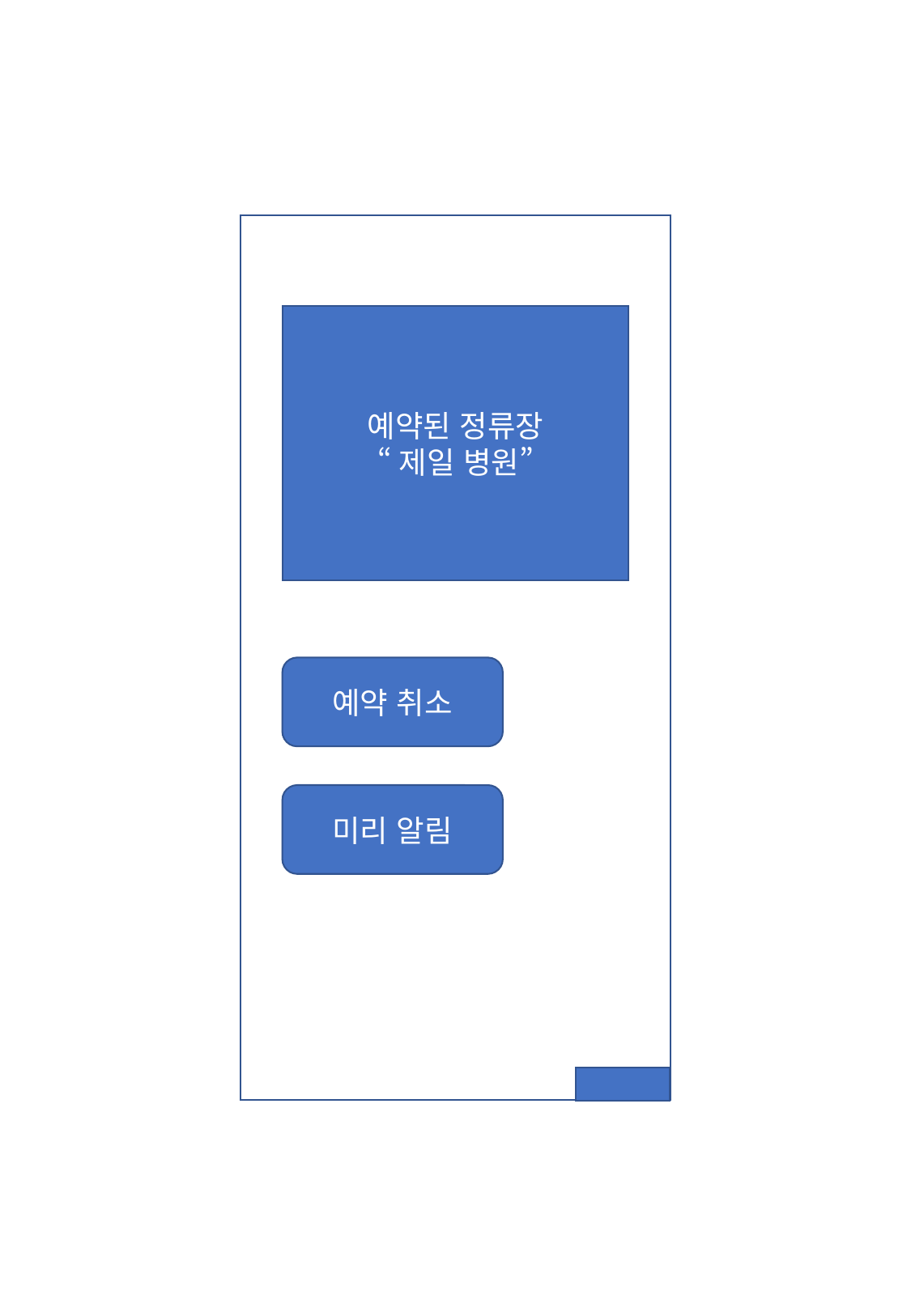

예약된 정류장
“제일 병원”
예약 취소
미리 알림